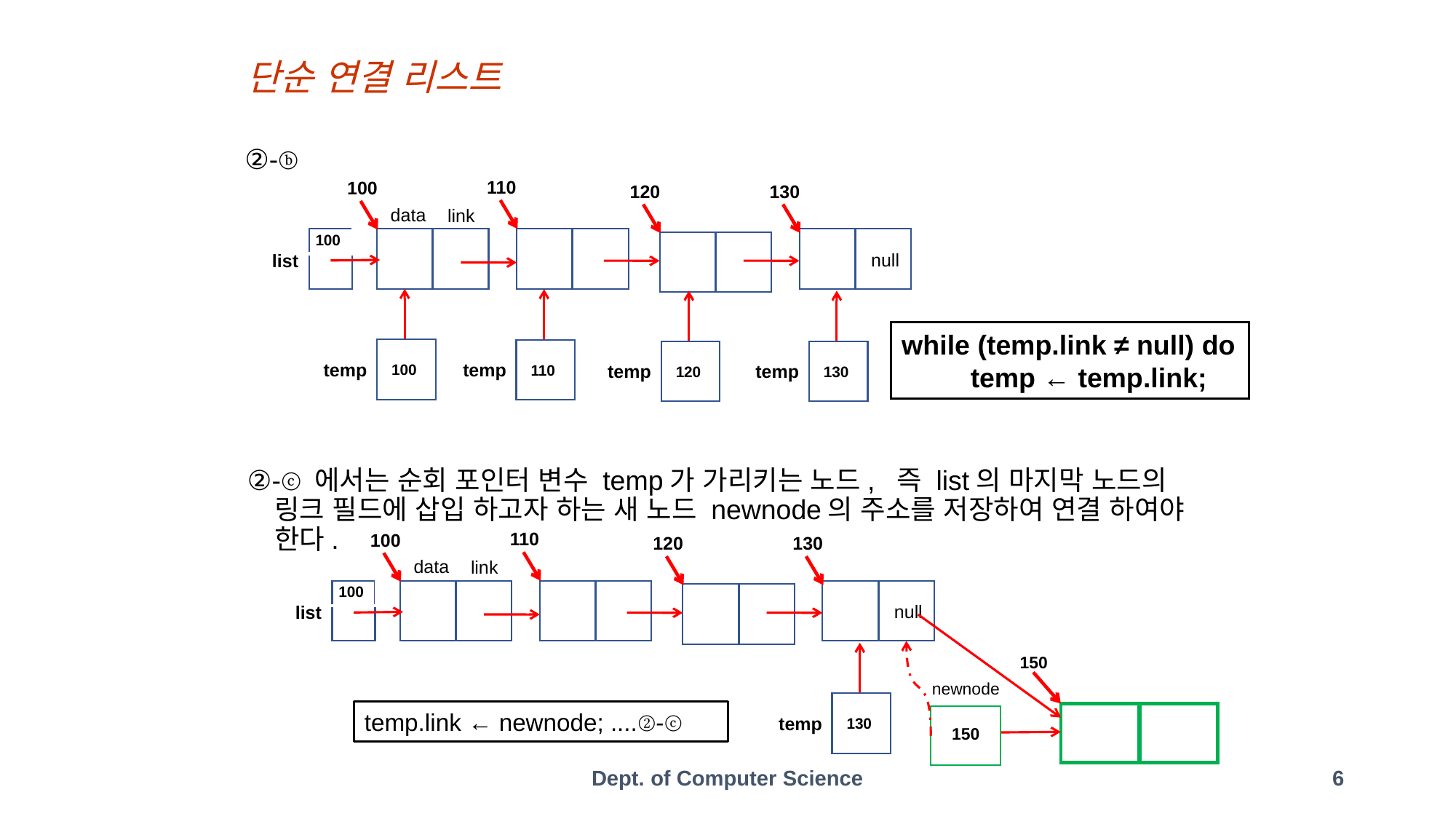

단순 연결 리스트
②-ⓑ

②-ⓒ에서는 순회 포인터 변수 temp가 가리키는 노드,  즉 list의 마지막 노드의 링크 필드에 삽입 하고자 하는 새 노드 newnode의 주소를 저장하여 연결 하여야 한다.
110
100
120
130
data
link

null
list
100

temp
100

temp
110

temp
120

temp
130
while (temp.link ≠ null) do
         temp ← temp.link;
110
100
120
130
data
link
100

null
list

temp
130
150
newnode

150

temp.link ← newnode; ....②-ⓒ
x
null
Dept. of Computer Science
6